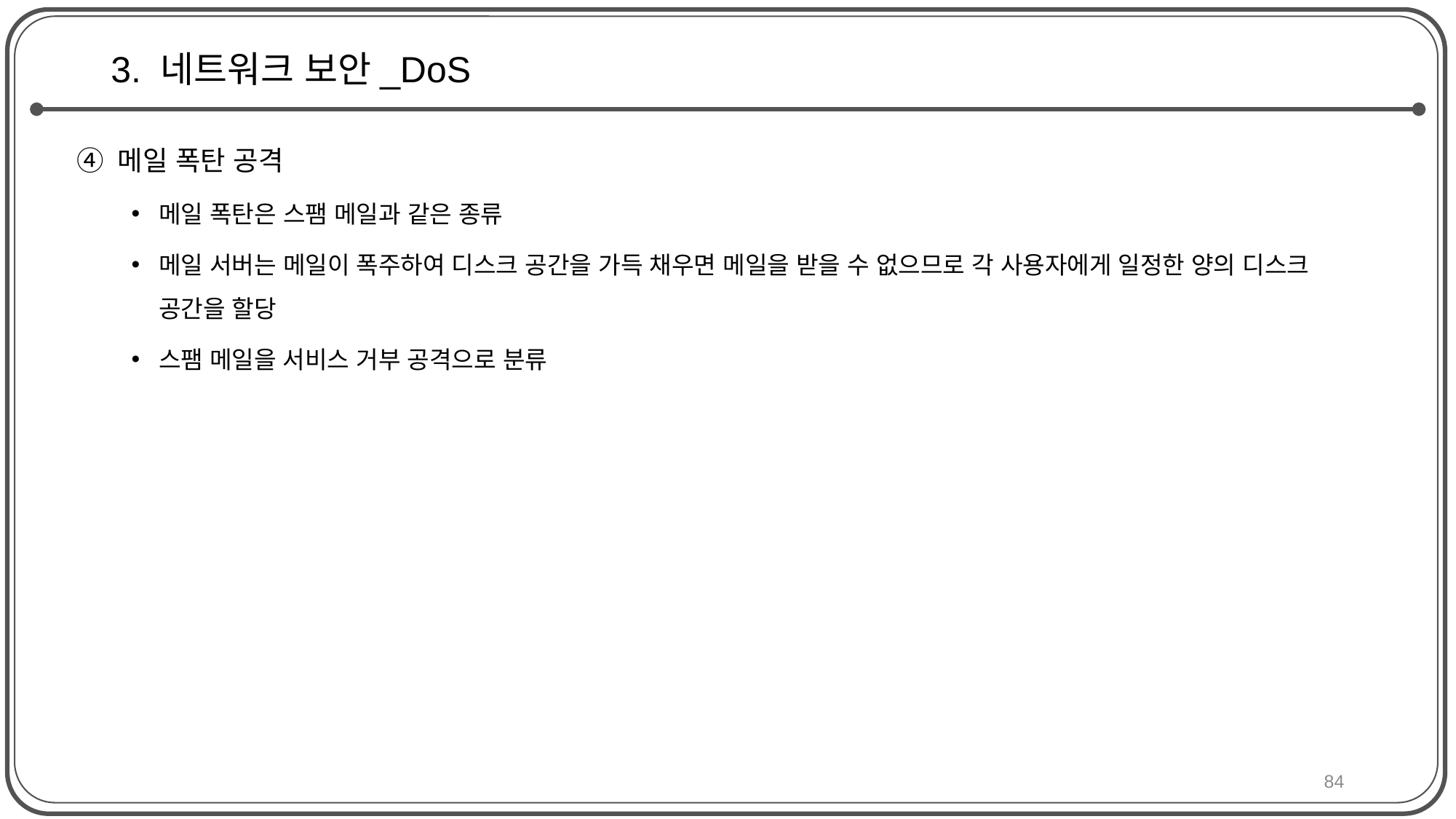

# 3. 네트워크 보안_DoS
메일 폭탄 공격
메일 폭탄은 스팸 메일과 같은 종류
메일 서버는 메일이 폭주하여 디스크 공간을 가득 채우면 메일을 받을 수 없으므로 각 사용자에게 일정한 양의 디스크 공간을 할당
스팸 메일을 서비스 거부 공격으로 분류

84